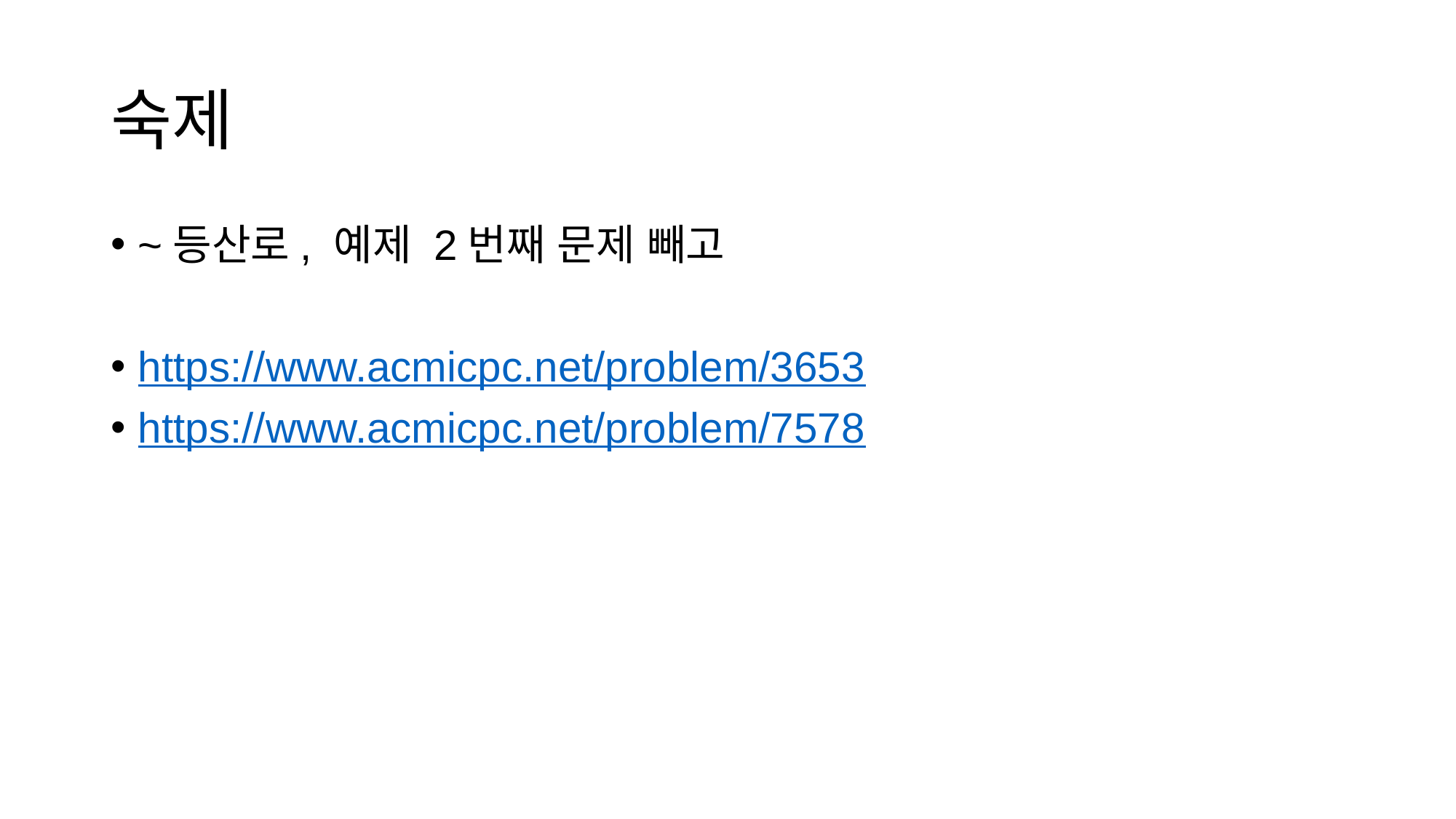

# 숙제
~등산로, 예제 2번째 문제 빼고

https://www.acmicpc.net/problem/3653
https://www.acmicpc.net/problem/7578